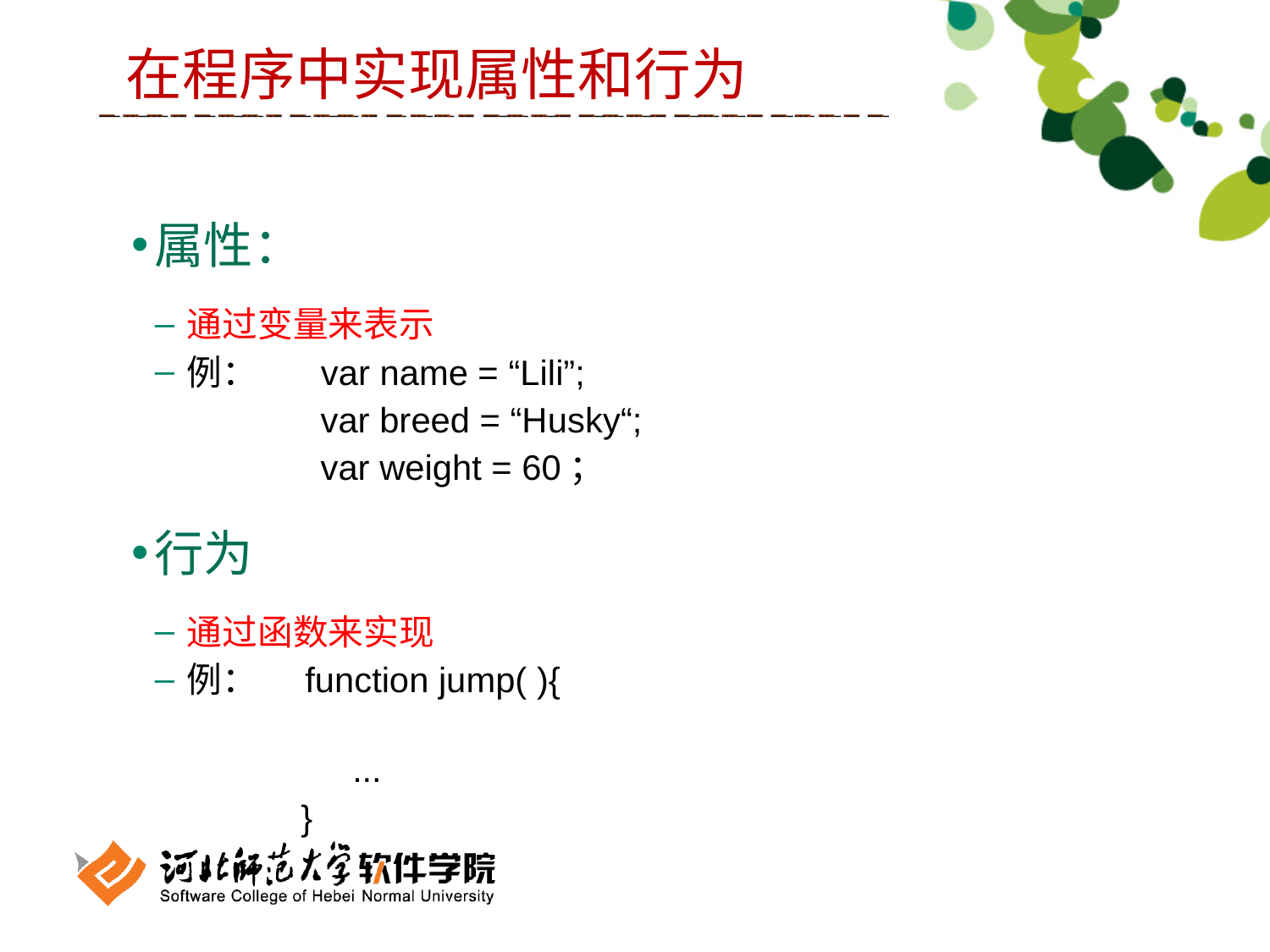

在程序中实现属性和行为
属性：
通过变量来表示
例：       var name = “Lili”;
                 var breed = “Husky“;
                 var weight = 60；
行为
通过函数来实现
例：     function jump( ){
							                 ...
               }